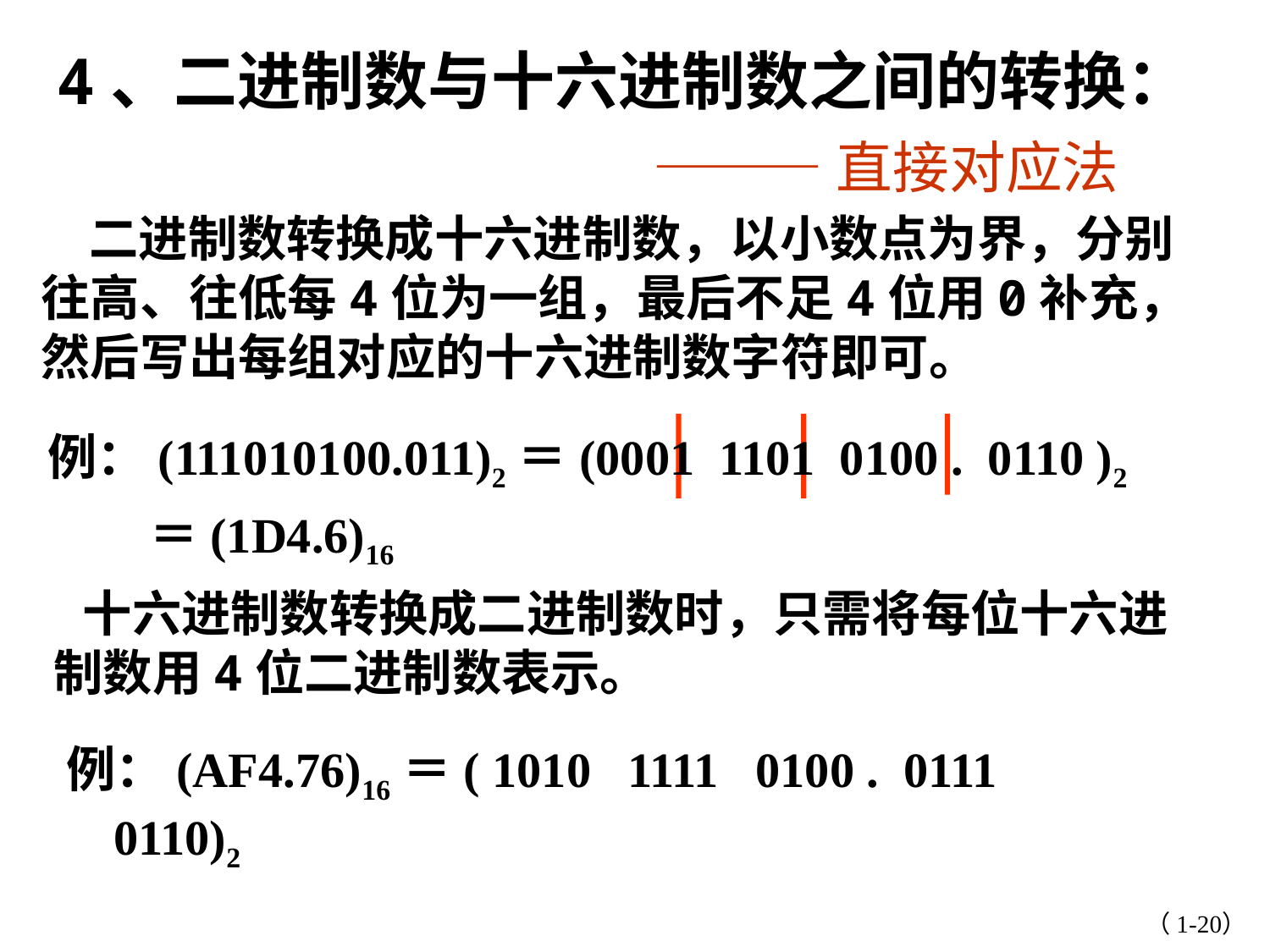

4、二进制数与十六进制数之间的转换：
———直接对应法
    二进制数转换成十六进制数，以小数点为界，分别往高、往低每4位为一组，最后不足4位用0补充，然后写出每组对应的十六进制数字符即可。

例：(111010100.011)2＝(0001  1101  0100 .  0110 )2
        ＝(1D4.6)16
  十六进制数转换成二进制数时，只需将每位十六进制数用4位二进制数表示。
例：(AF4.76)16＝( 1010   1111   0100 .  0111   0110)2
（1-20）